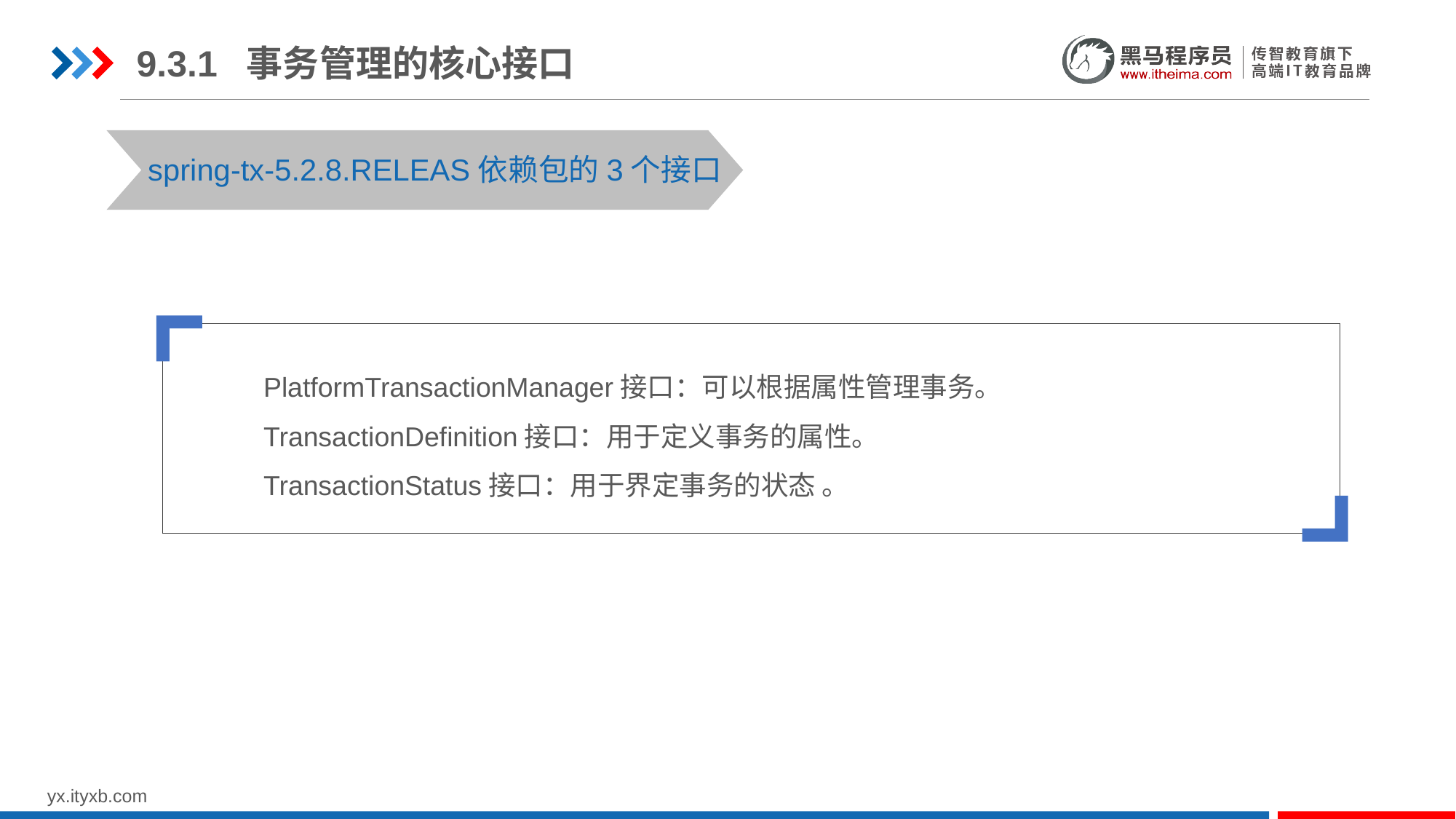

9.3.1  事务管理的核心接口

spring-tx-5.2.8.RELEAS依赖包的3个接口

        PlatformTransactionManager接口：可以根据属性管理事务。
        TransactionDefinition接口：用于定义事务的属性。
        TransactionStatus接口：用于界定事务的状态 。